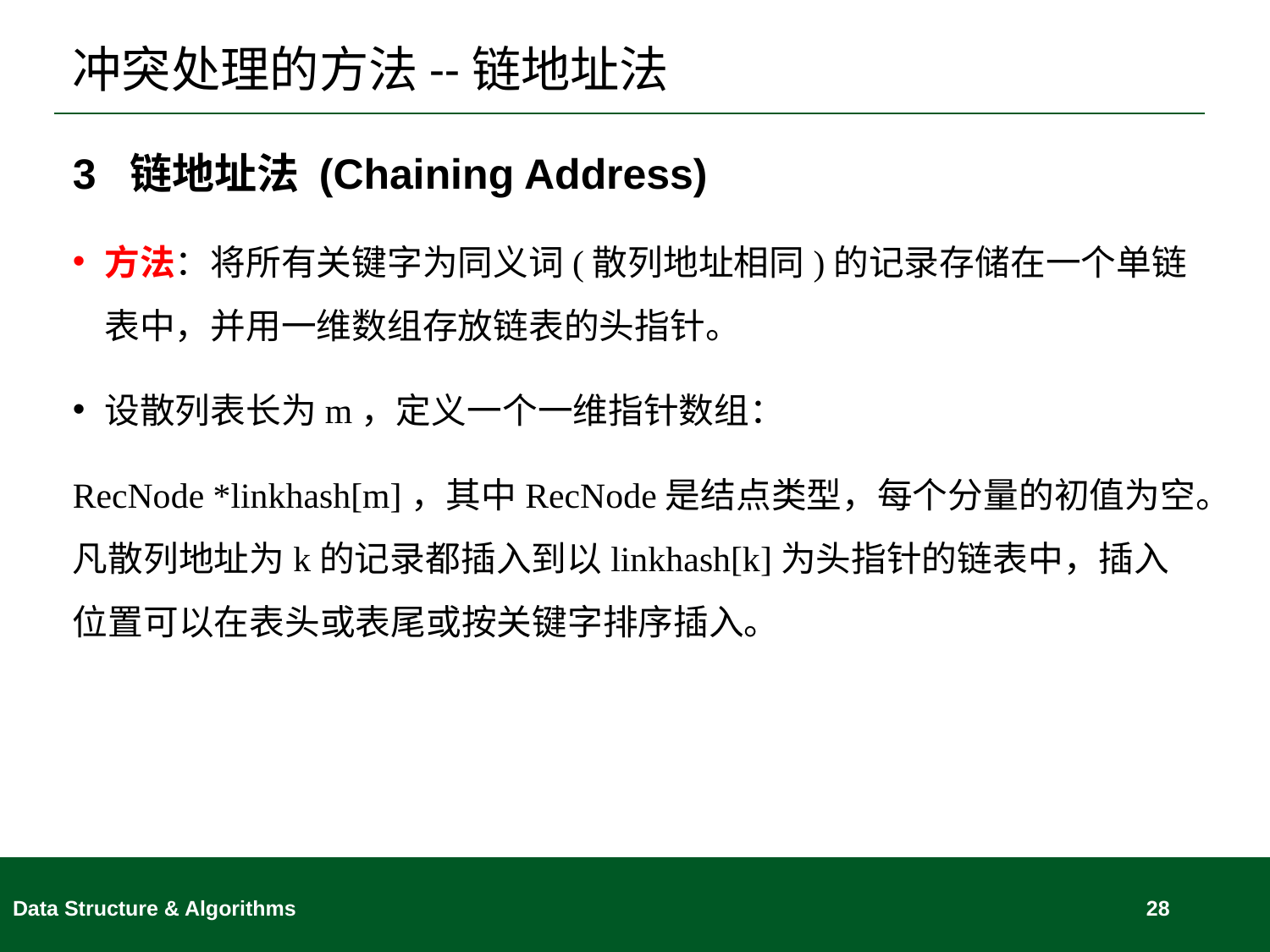

# 冲突处理的方法--链地址法
3  链地址法 (Chaining Address)
方法：将所有关键字为同义词(散列地址相同)的记录存储在一个单链表中，并用一维数组存放链表的头指针。
设散列表长为m，定义一个一维指针数组：
RecNode *linkhash[m]，其中RecNode是结点类型，每个分量的初值为空。凡散列地址为k的记录都插入到以linkhash[k]为头指针的链表中，插入位置可以在表头或表尾或按关键字排序插入。

Data Structure & Algorithms
28